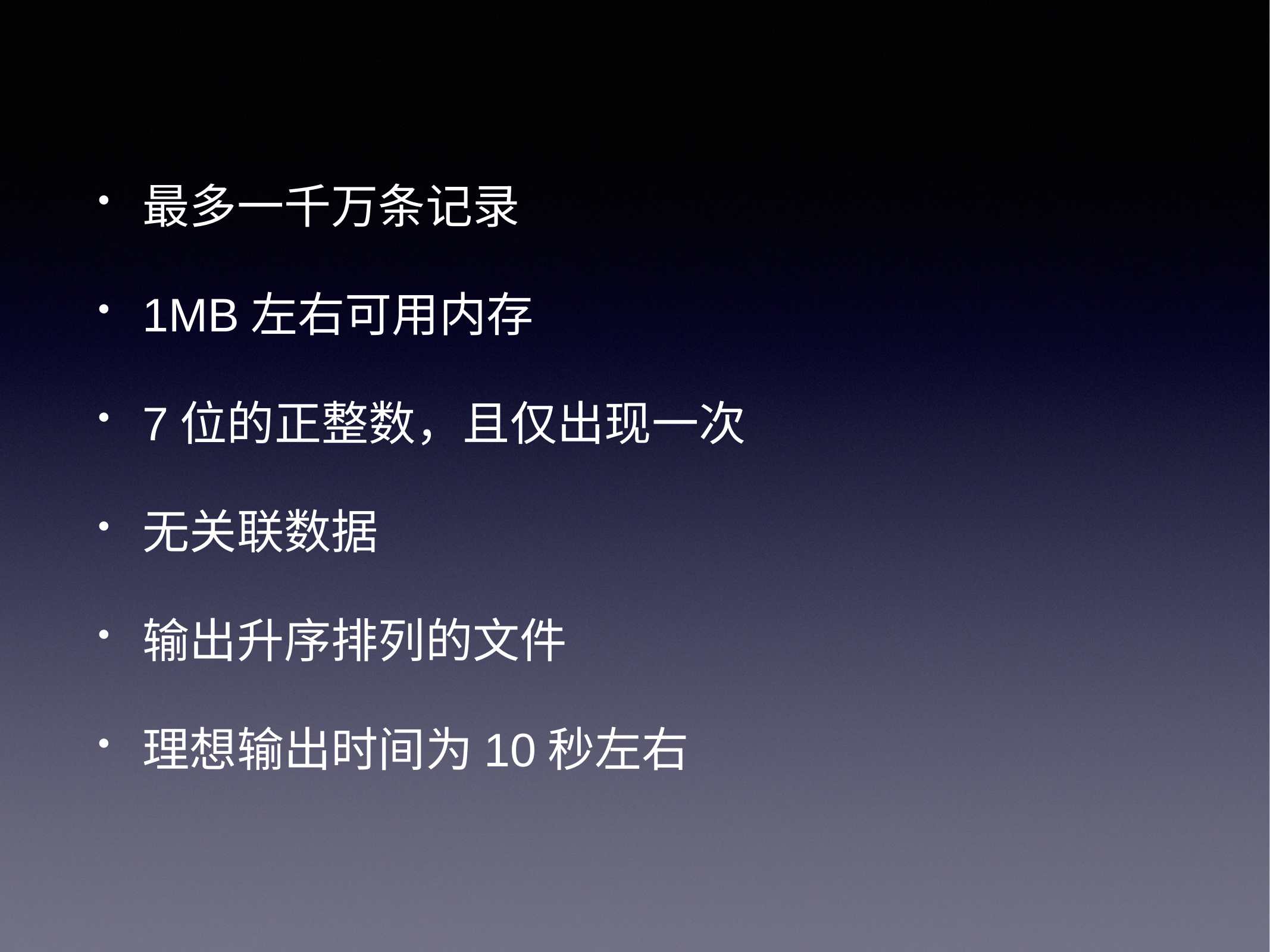

最多一千万条记录
1MB左右可用内存
7位的正整数，且仅出现一次
无关联数据
输出升序排列的文件
理想输出时间为10秒左右